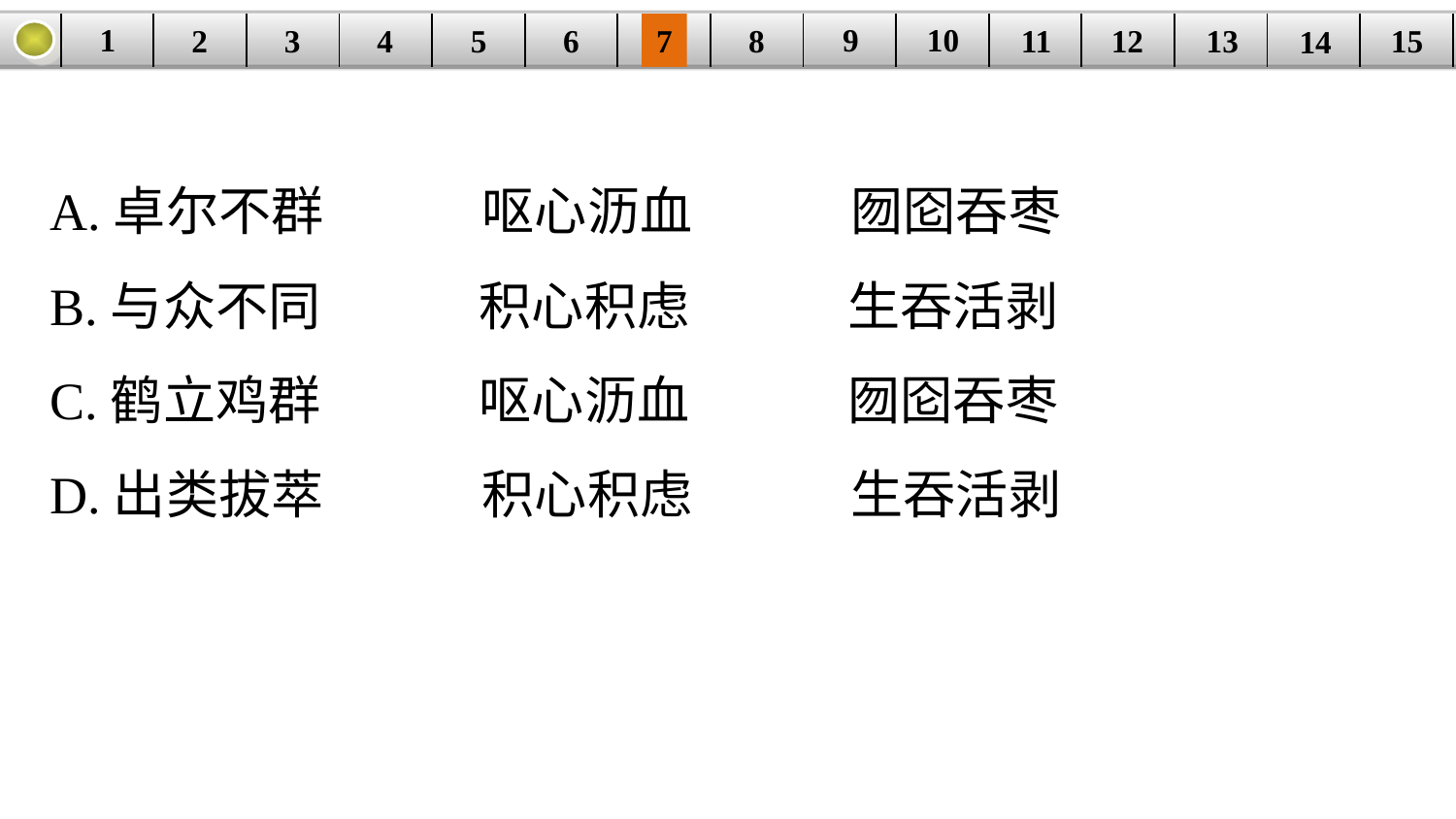

9
10
1
3
4
5
6
8
11
2
12
15
|  |  |  |  |  |  |  |  |  |  |  |  |  |  |  |
| --- | --- | --- | --- | --- | --- | --- | --- | --- | --- | --- | --- | --- | --- | --- |
7
13
14

A.卓尔不群　　　呕心沥血　　　囫囵吞枣
B.与众不同　　　积心积虑　　　生吞活剥
C.鹤立鸡群　　　呕心沥血　　　囫囵吞枣
D.出类拔萃　　　积心积虑　　　生吞活剥